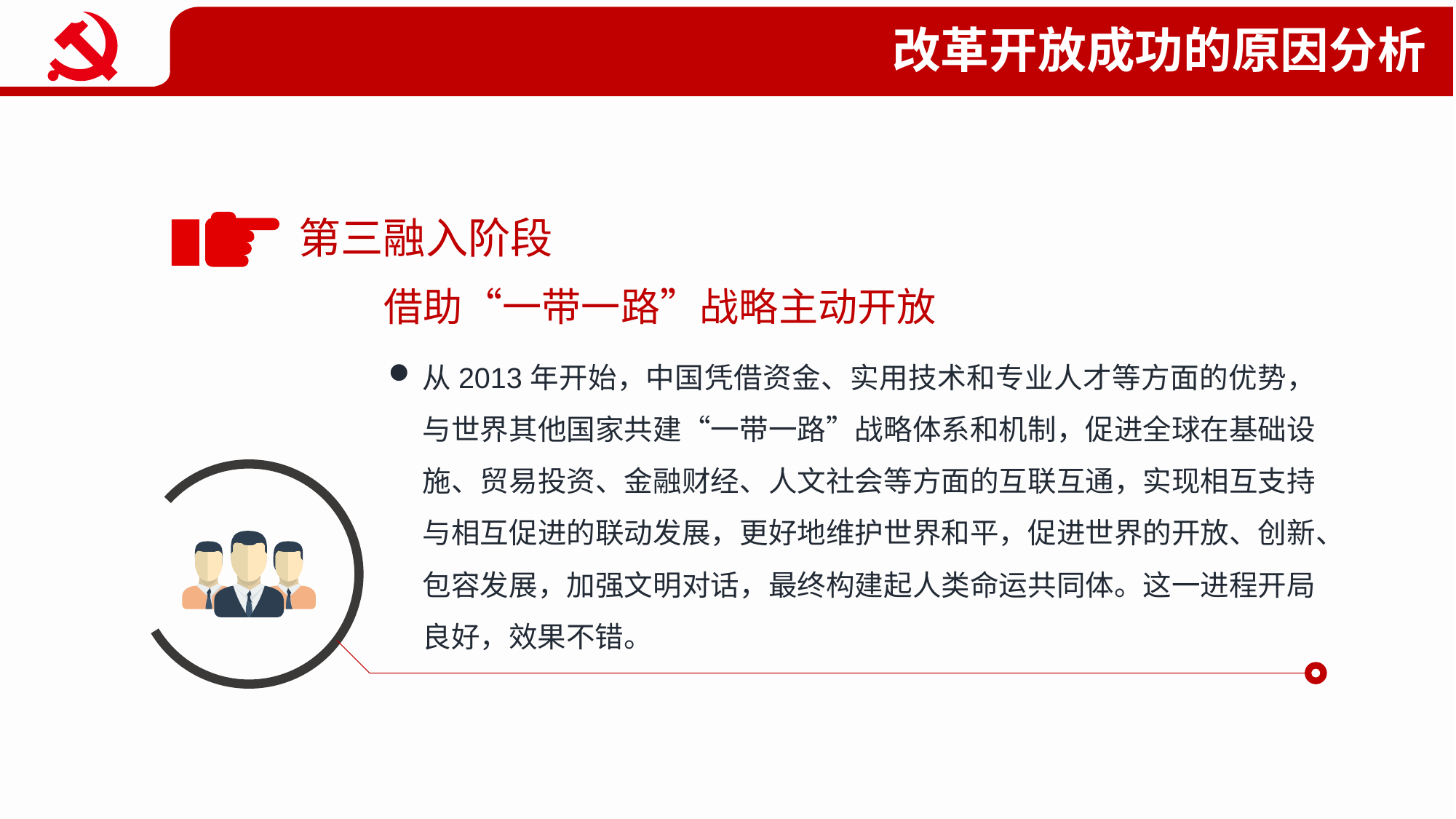

第三融入阶段

借助“一带一路”战略主动开放
从2013年开始，中国凭借资金、实用技术和专业人才等方面的优势，与世界其他国家共建“一带一路”战略体系和机制，促进全球在基础设施、贸易投资、金融财经、人文社会等方面的互联互通，实现相互支持与相互促进的联动发展，更好地维护世界和平，促进世界的开放、创新、包容发展，加强文明对话，最终构建起人类命运共同体。这一进程开局良好，效果不错。